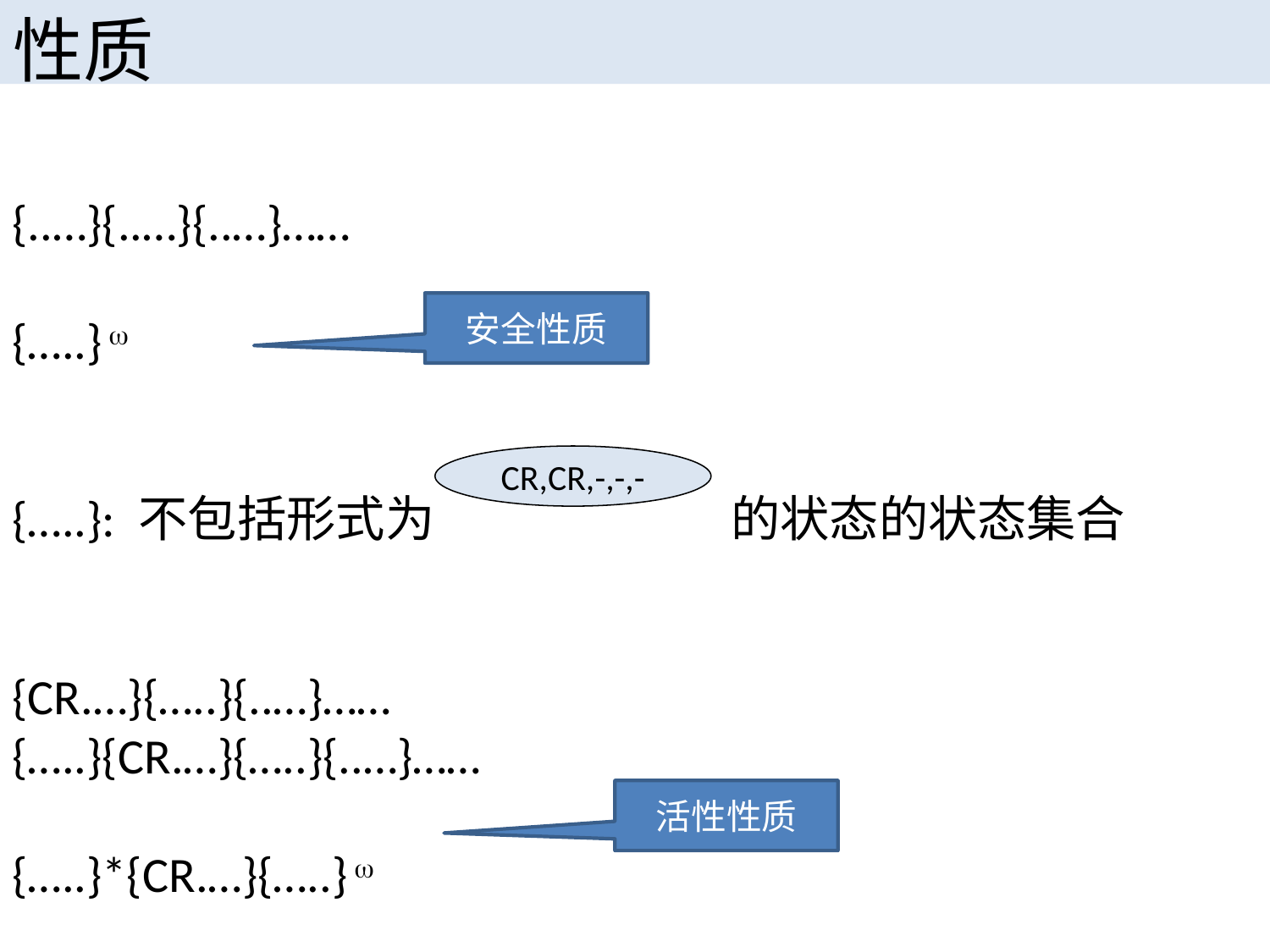

性质

{..…}{..…}{..…}……

{…..} ω

{…..}: 不包括形式为                           的状态的状态集合

{CR.…}{…..}{..…}……
{…..}{CR.…}{…..}{..…}……

{…..}*{CR.…}{…..} ω

安全性质
CR,CR,-,-,-
活性性质